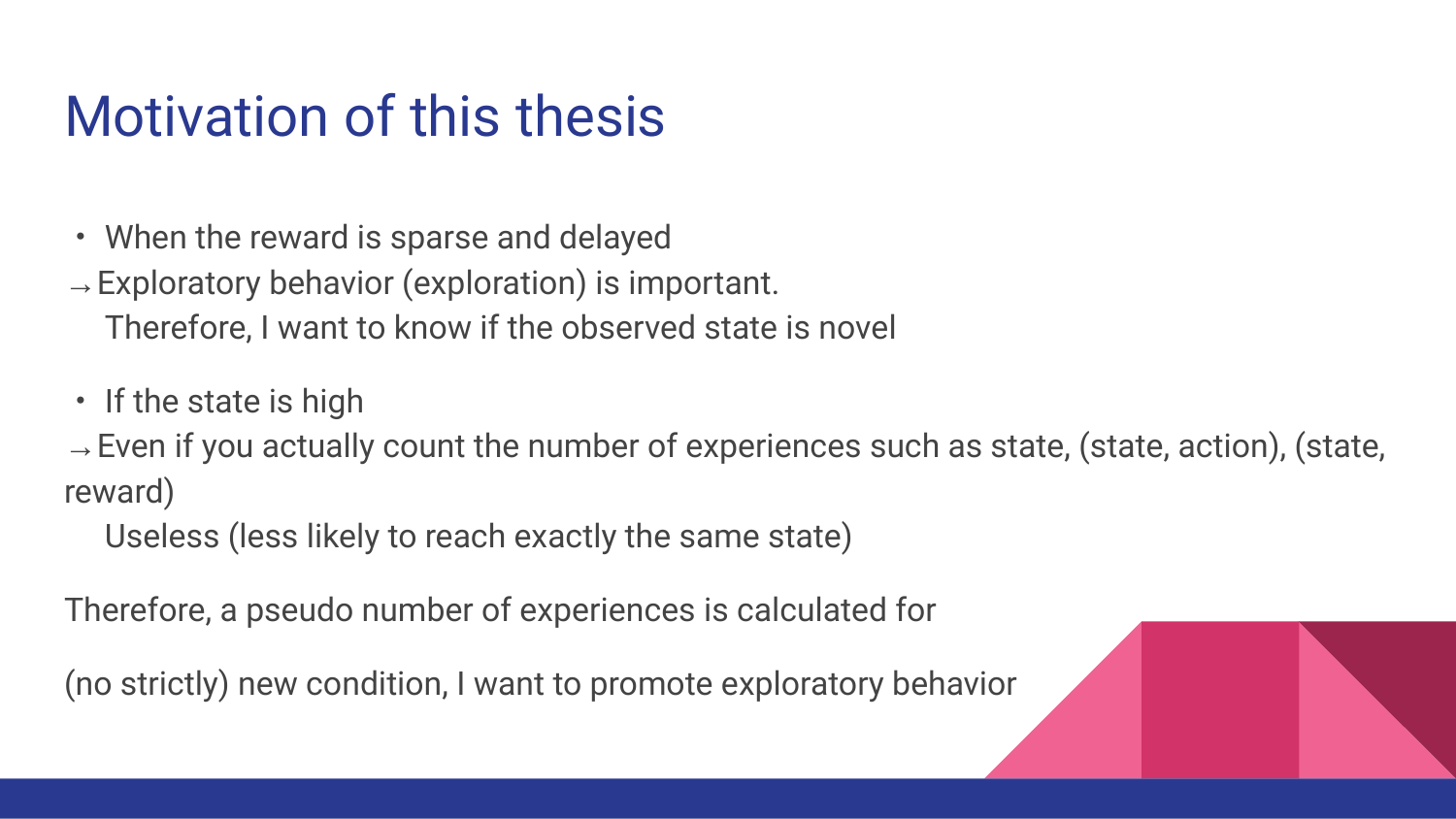

# Motivation of this thesis
・When the reward is sparse and delayed
→Exploratory behavior (exploration) is important.
　Therefore, I want to know if the observed state is novel
・If the state is high
→Even if you actually count the number of experiences such as state, (state, action), (state, reward)
　Useless (less likely to reach exactly the same state)
Therefore, a pseudo number of experiences is calculated for
(no strictly) new condition, I want to promote exploratory behavior